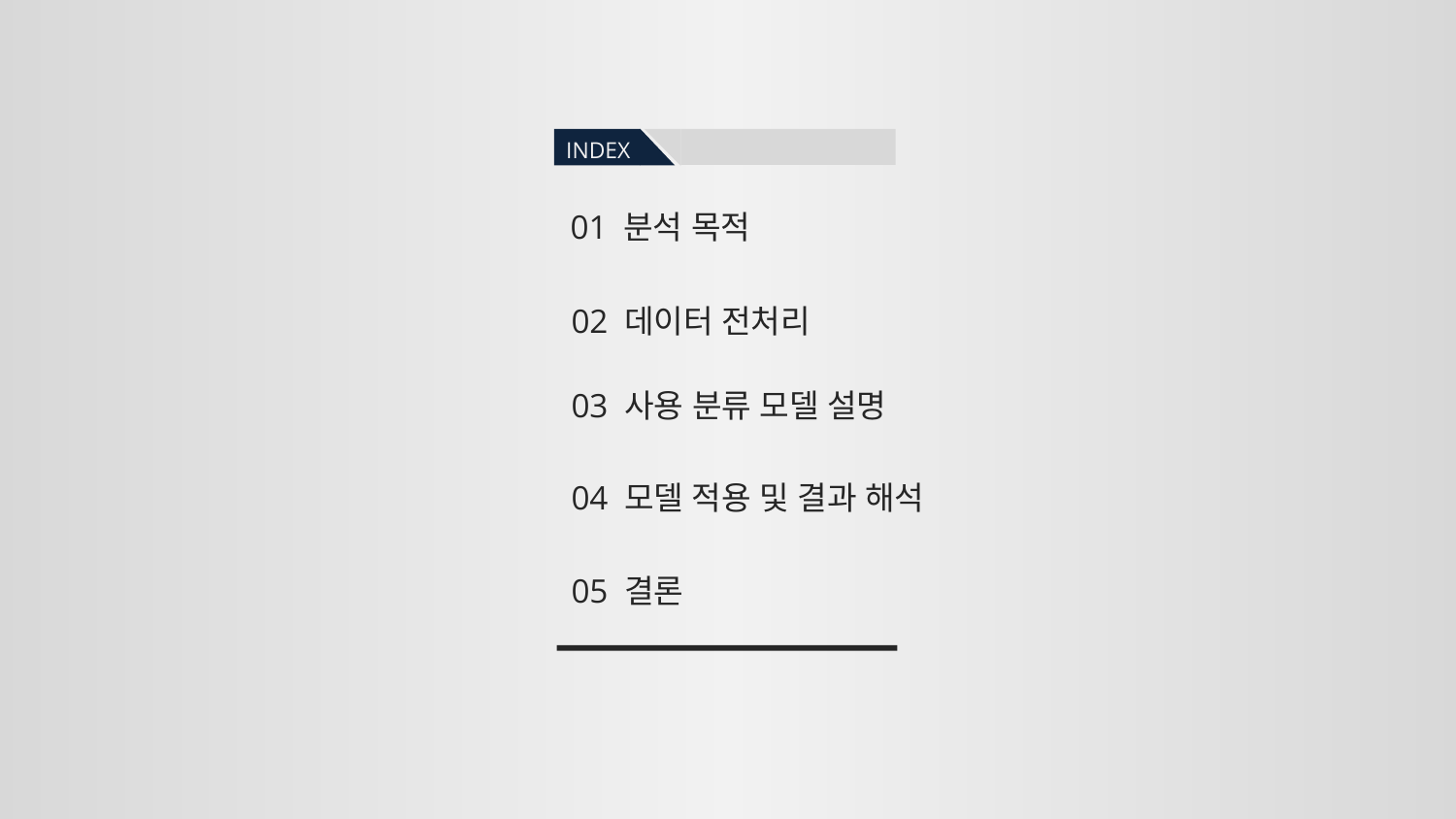

INDEX

01 분석 목적
02 데이터 전처리
03 사용 분류 모델 설명
04 모델 적용 및 결과 해석
05 결론